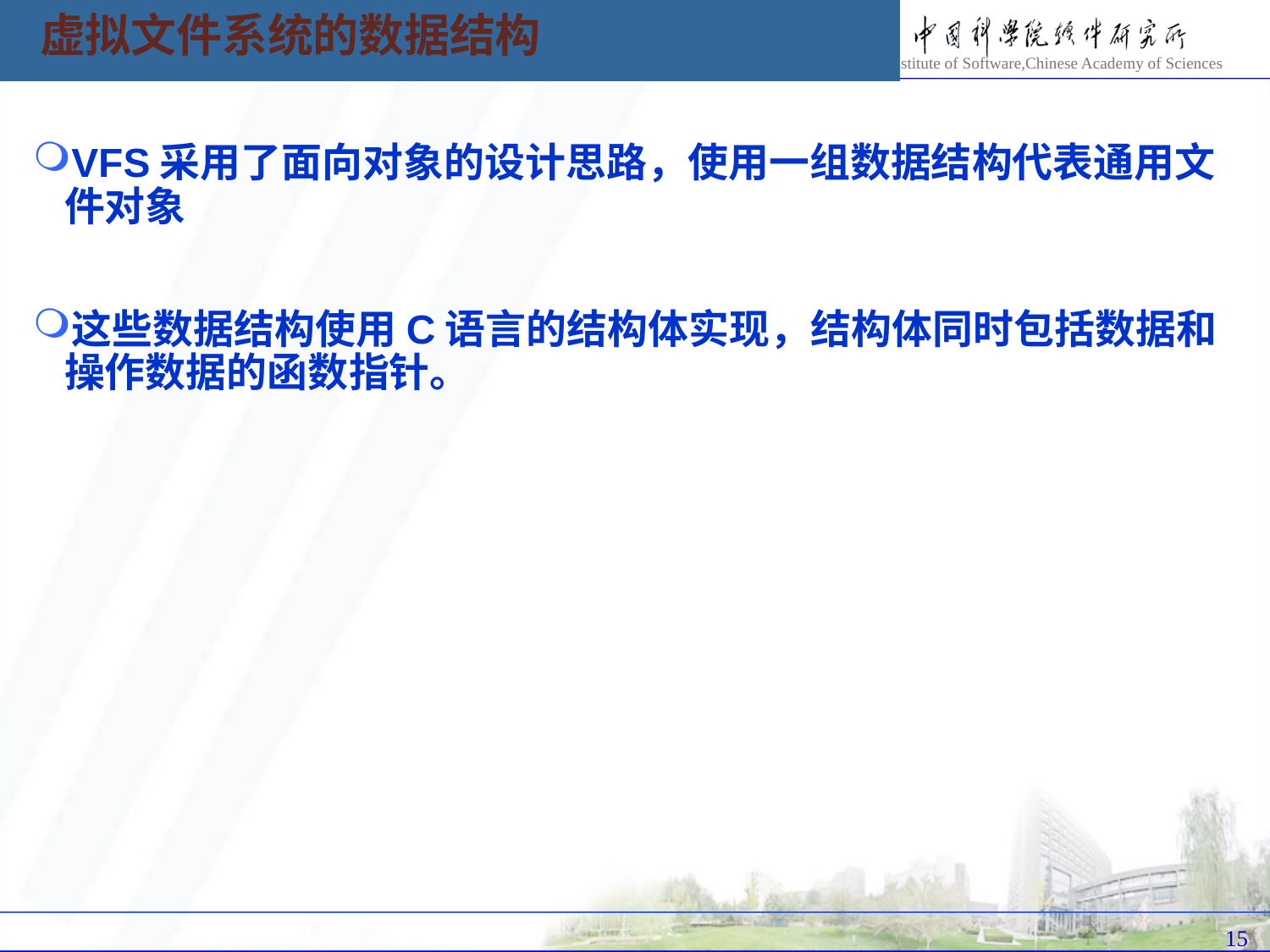

虚拟文件系统的数据结构
VFS采用了面向对象的设计思路，使用一组数据结构代表通用文件对象

这些数据结构使用C语言的结构体实现，结构体同时包括数据和操作数据的函数指针。

15